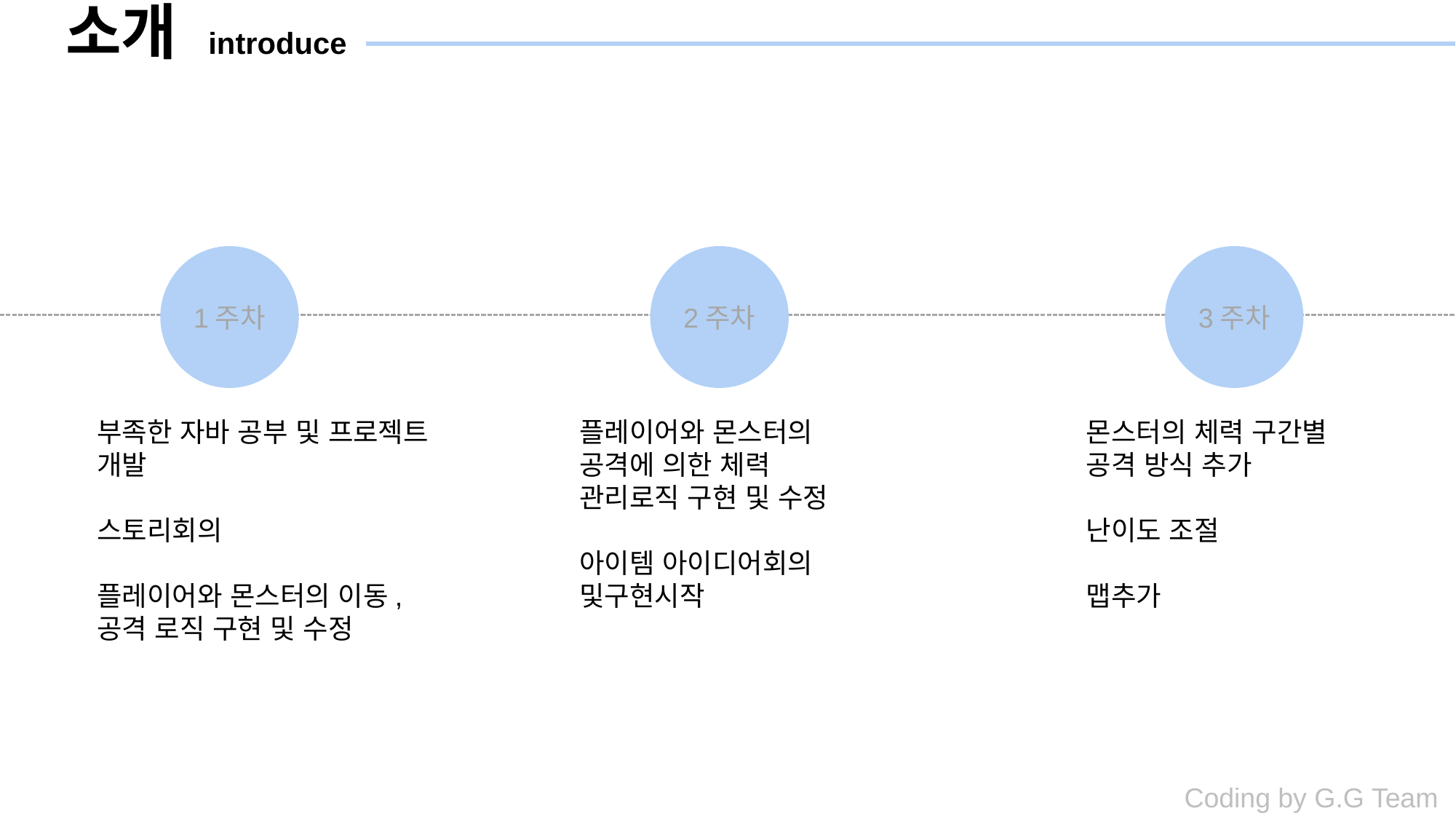

소개 introduce
1주차
2주차
3주차
부족한 자바 공부 및 프로젝트 개발

스토리회의

플레이어와 몬스터의 이동, 공격 로직 구현 및 수정

플레이어와 몬스터의 공격에 의한 체력 관리로직 구현 및 수정

아이템 아이디어회의 및구현시작
몬스터의 체력 구간별 공격 방식 추가

난이도 조절

맵추가
Coding by G.G Team